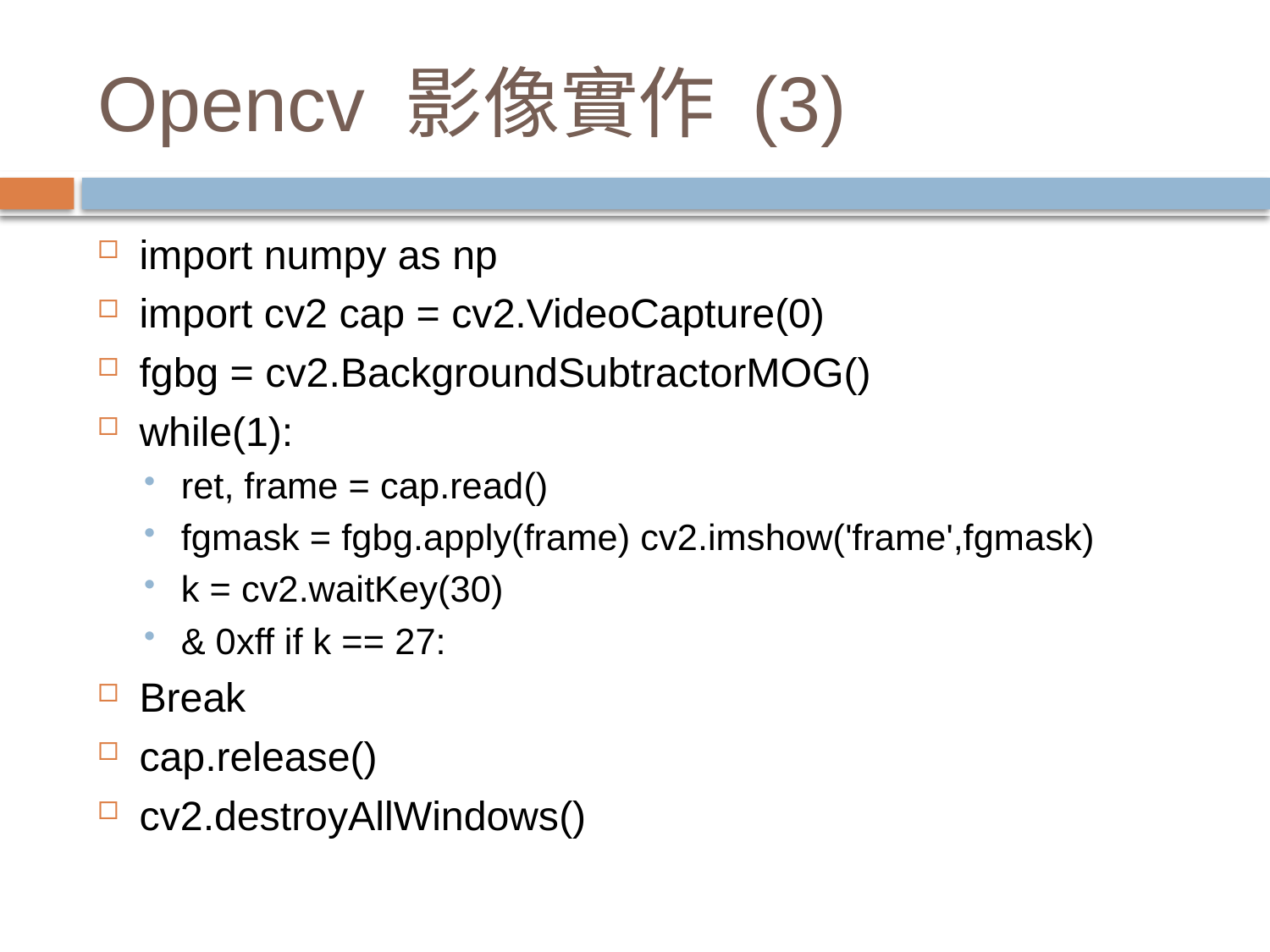

# Opencv 影像實作 (3)
import numpy as np
import cv2 cap = cv2.VideoCapture(0)
fgbg = cv2.BackgroundSubtractorMOG()
while(1):
ret, frame = cap.read()
fgmask = fgbg.apply(frame) cv2.imshow('frame',fgmask)
k = cv2.waitKey(30)
& 0xff if k == 27:
Break
cap.release()
cv2.destroyAllWindows()